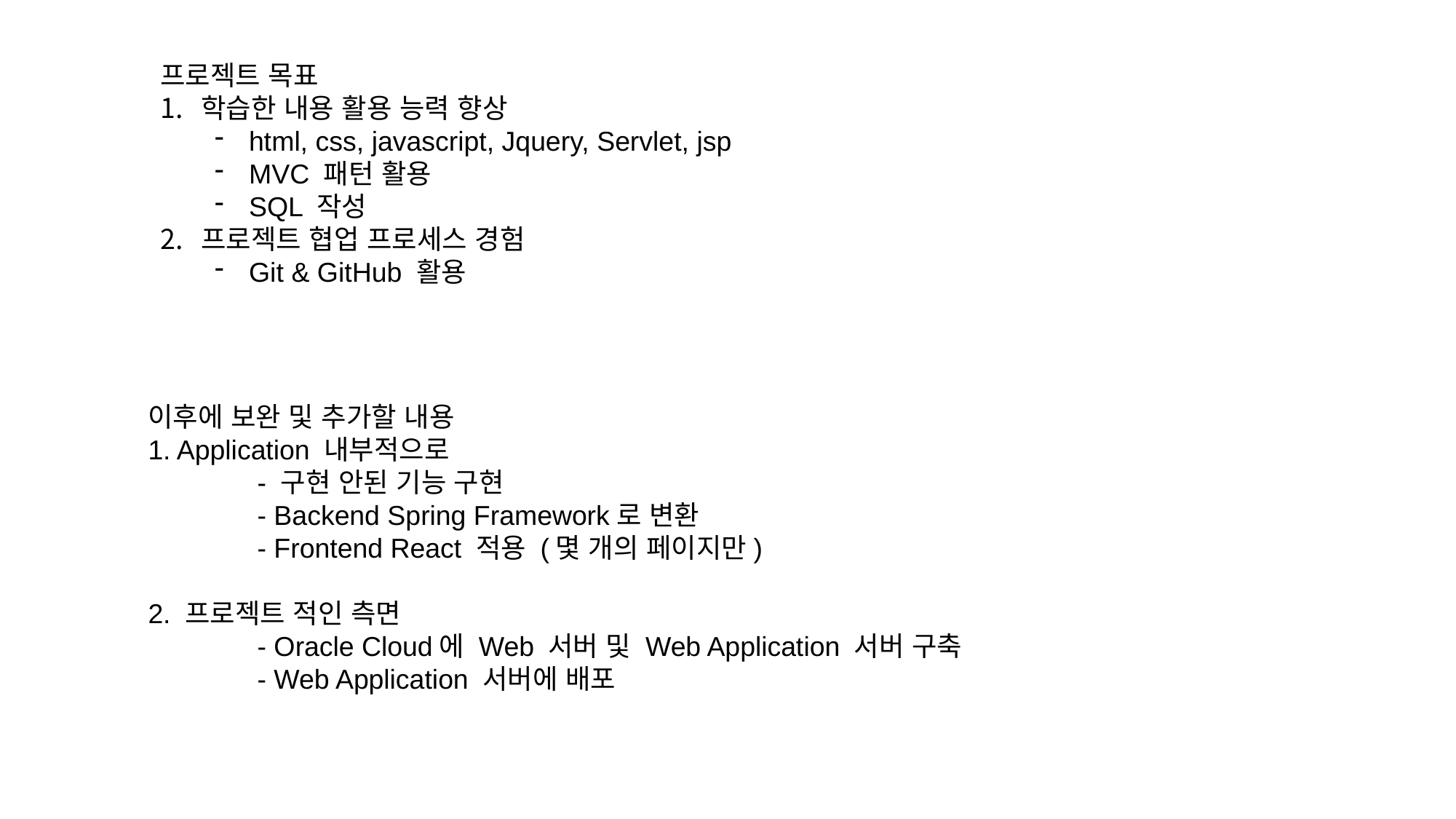

프로젝트 목표
학습한 내용 활용 능력 향상
html, css, javascript, Jquery, Servlet, jsp
MVC 패턴 활용
SQL 작성
프로젝트 협업 프로세스 경험
Git & GitHub 활용

이후에 보완 및 추가할 내용
1. Application 내부적으로
	- 구현 안된 기능 구현
	- Backend Spring Framework로 변환
	- Frontend React 적용 (몇 개의 페이지만)

2. 프로젝트 적인 측면
	- Oracle Cloud에 Web 서버 및 Web Application 서버 구축
	- Web Application 서버에 배포